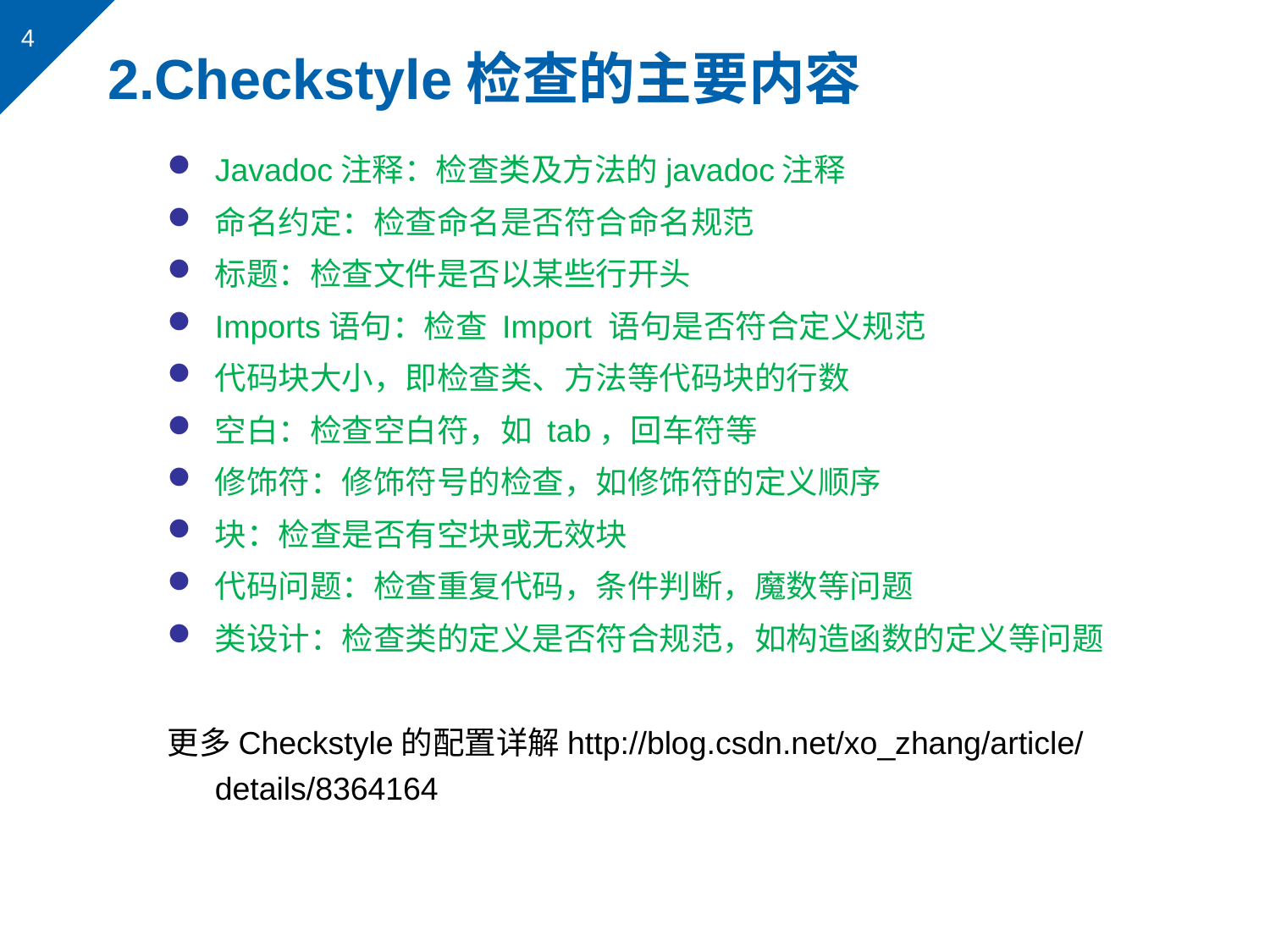

# 2.Checkstyle检查的主要内容
Javadoc注释：检查类及方法的javadoc注释
命名约定：检查命名是否符合命名规范
标题：检查文件是否以某些行开头
Imports语句：检查 Import 语句是否符合定义规范
代码块大小，即检查类、方法等代码块的行数
空白：检查空白符，如 tab，回车符等
修饰符：修饰符号的检查，如修饰符的定义顺序
块：检查是否有空块或无效块
代码问题：检查重复代码，条件判断，魔数等问题
类设计：检查类的定义是否符合规范，如构造函数的定义等问题

更多Checkstyle的配置详解http://blog.csdn.net/xo_zhang/article/details/8364164